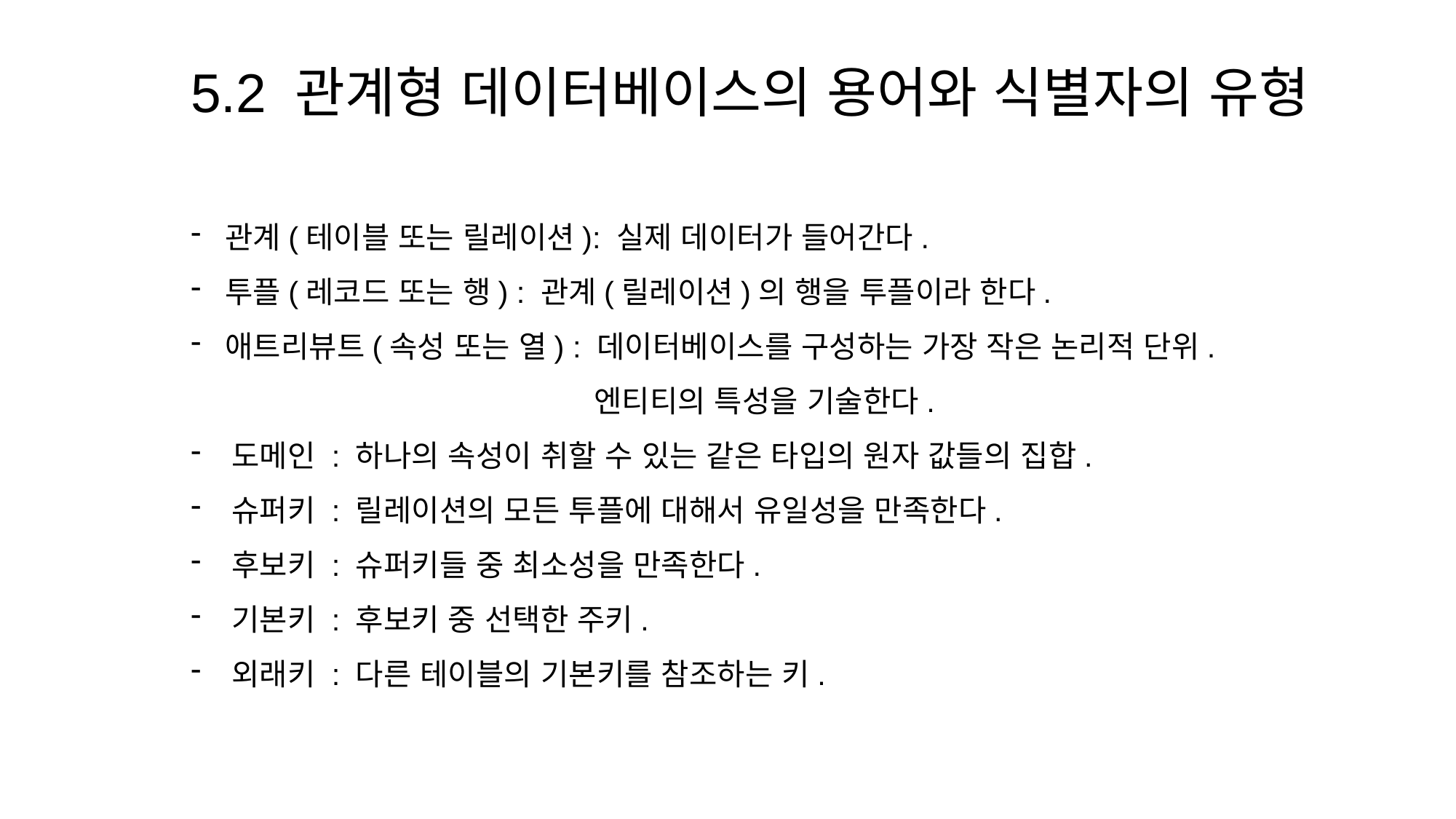

5.2 관계형 데이터베이스의 용어와 식별자의 유형
관계(테이블 또는 릴레이션): 실제 데이터가 들어간다.
투플(레코드 또는 행) : 관계(릴레이션)의 행을 투플이라 한다.
애트리뷰트(속성 또는 열) : 데이터베이스를 구성하는 가장 작은 논리적 단위.
			        엔티티의 특성을 기술한다.
도메인 : 하나의 속성이 취할 수 있는 같은 타입의 원자 값들의 집합.
슈퍼키 : 릴레이션의 모든 투플에 대해서 유일성을 만족한다.
후보키 : 슈퍼키들 중 최소성을 만족한다.
기본키 : 후보키 중 선택한 주키.
외래키 : 다른 테이블의 기본키를 참조하는 키.